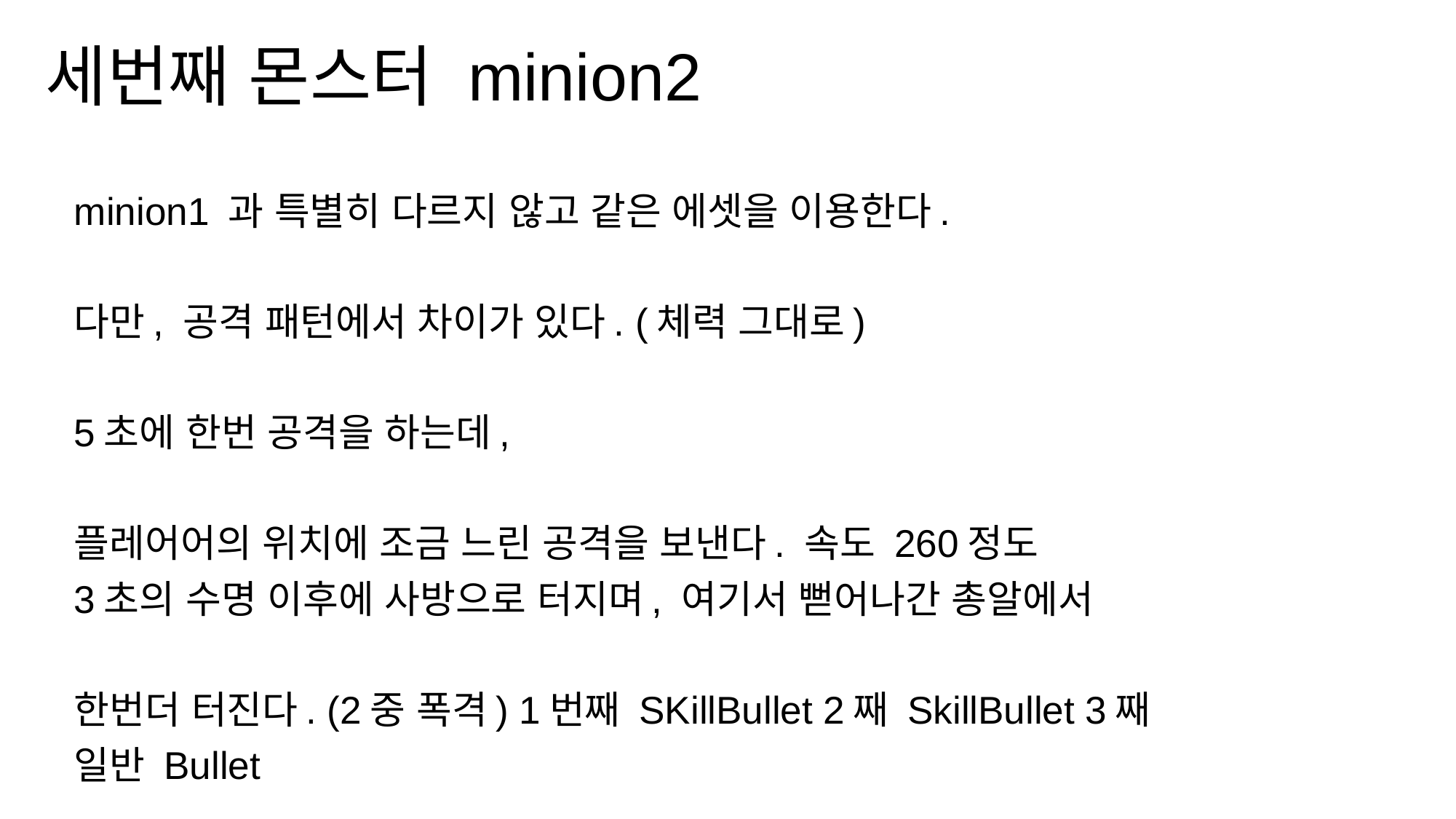

# 세번째 몬스터 minion2

minion1 과 특별히 다르지 않고 같은 에셋을 이용한다.

다만, 공격 패턴에서 차이가 있다. (체력 그대로)

5초에 한번 공격을 하는데,

플레어어의 위치에 조금 느린 공격을 보낸다. 속도 260정도
3초의 수명 이후에 사방으로 터지며, 여기서 뻗어나간 총알에서

한번더 터진다. (2중 폭격) 1번째 SKillBullet 2째 SkillBullet 3째
일반 Bullet